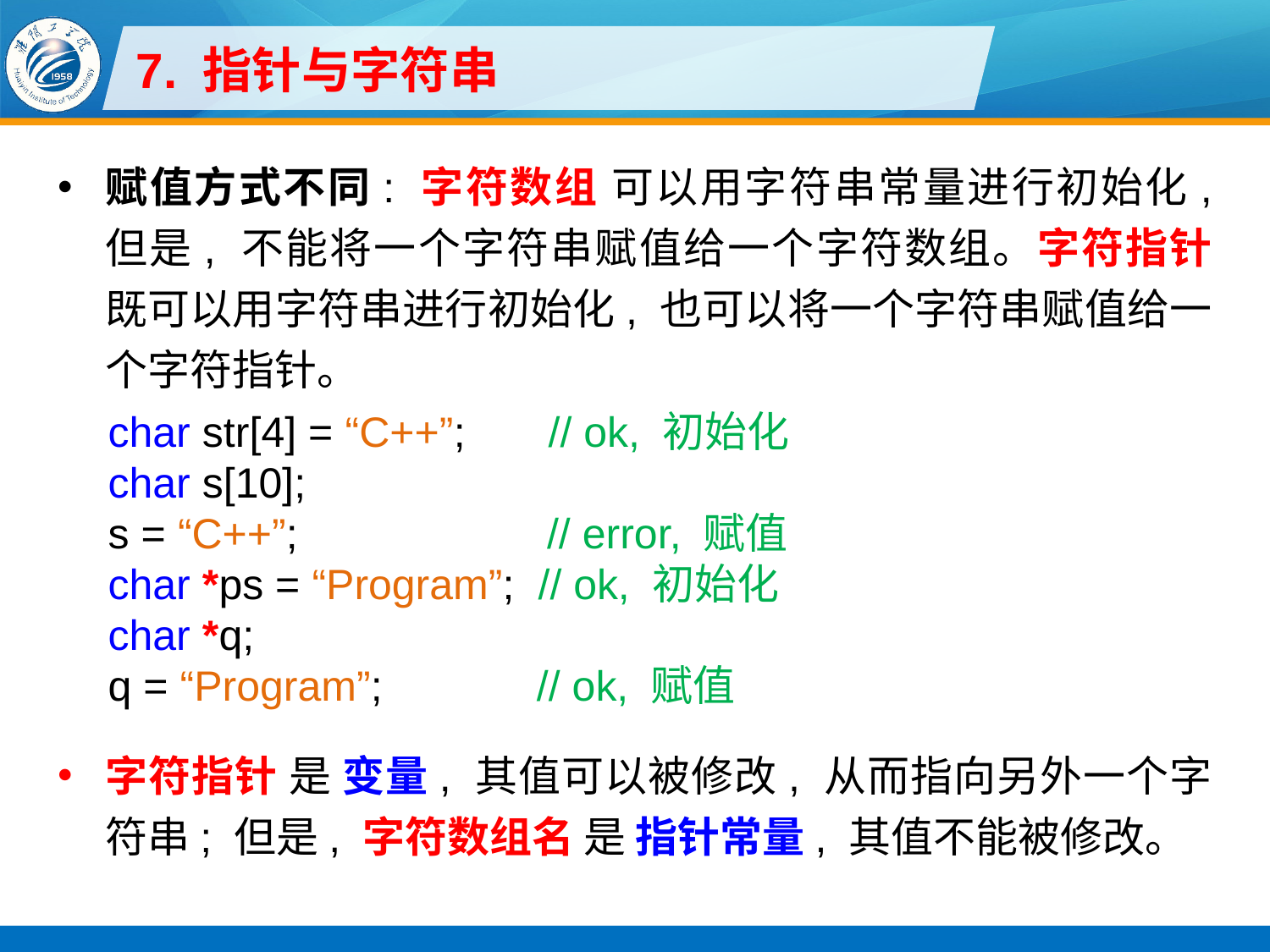

# 7. 指针与字符串
赋值方式不同: 字符数组 可以用字符串常量进行初始化, 但是, 不能将一个字符串赋值给一个字符数组。字符指针 既可以用字符串进行初始化, 也可以将一个字符串赋值给一个字符指针。
char str[4] = “C++”;       // ok, 初始化
char s[10];
s = “C++”;                     // error, 赋值
char *ps = “Program”;  // ok, 初始化
char *q;
q = “Program”;             // ok, 赋值
字符指针 是 变量, 其值可以被修改, 从而指向另外一个字符串; 但是, 字符数组名 是 指针常量, 其值不能被修改。